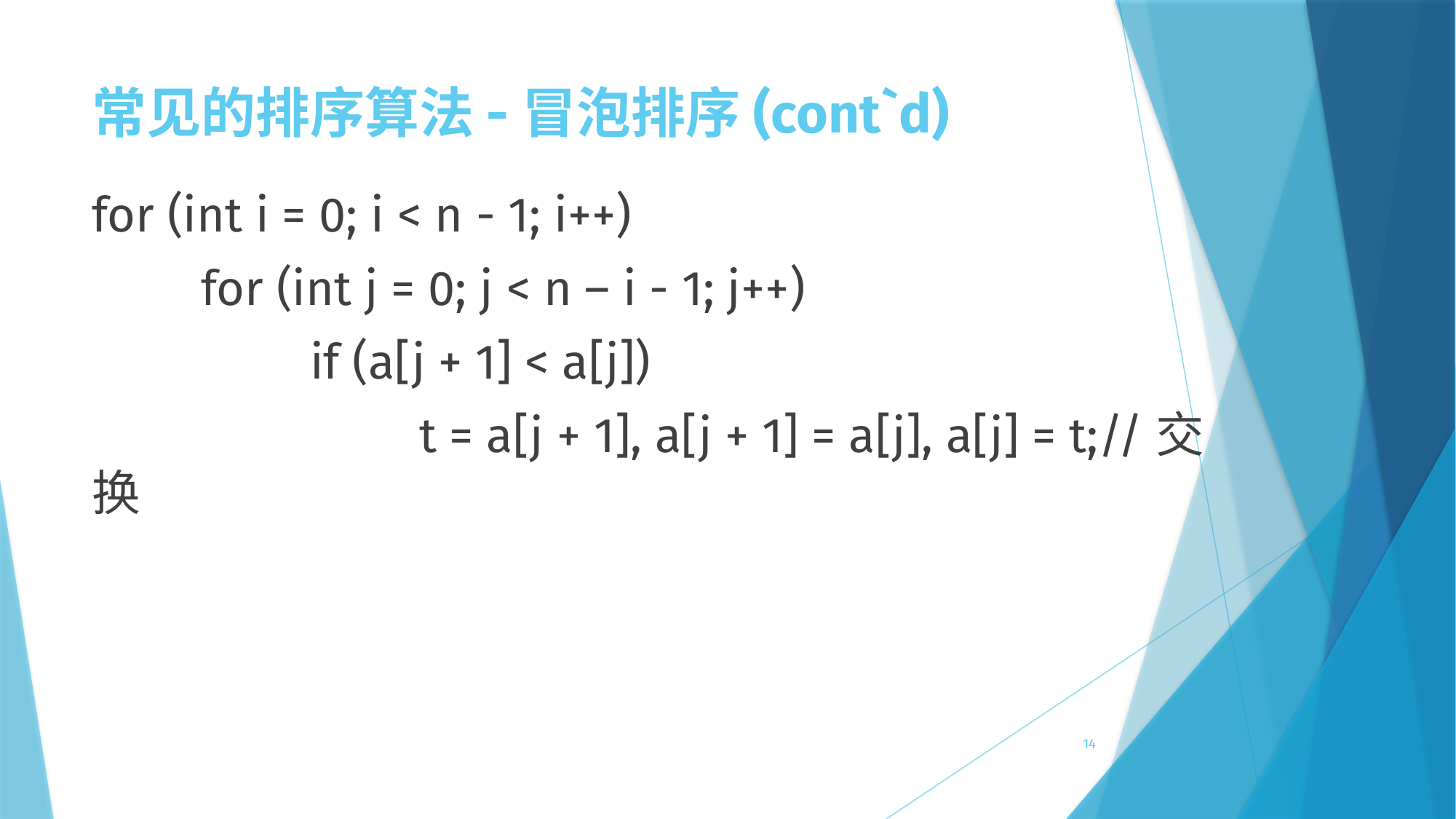

# 常见的排序算法-冒泡排序(cont`d)
for (int i = 0; i < n - 1; i++)
	for (int j = 0; j < n – i - 1; j++)
		if (a[j + 1] < a[j])
			t = a[j + 1], a[j + 1] = a[j], a[j] = t;//交换
14